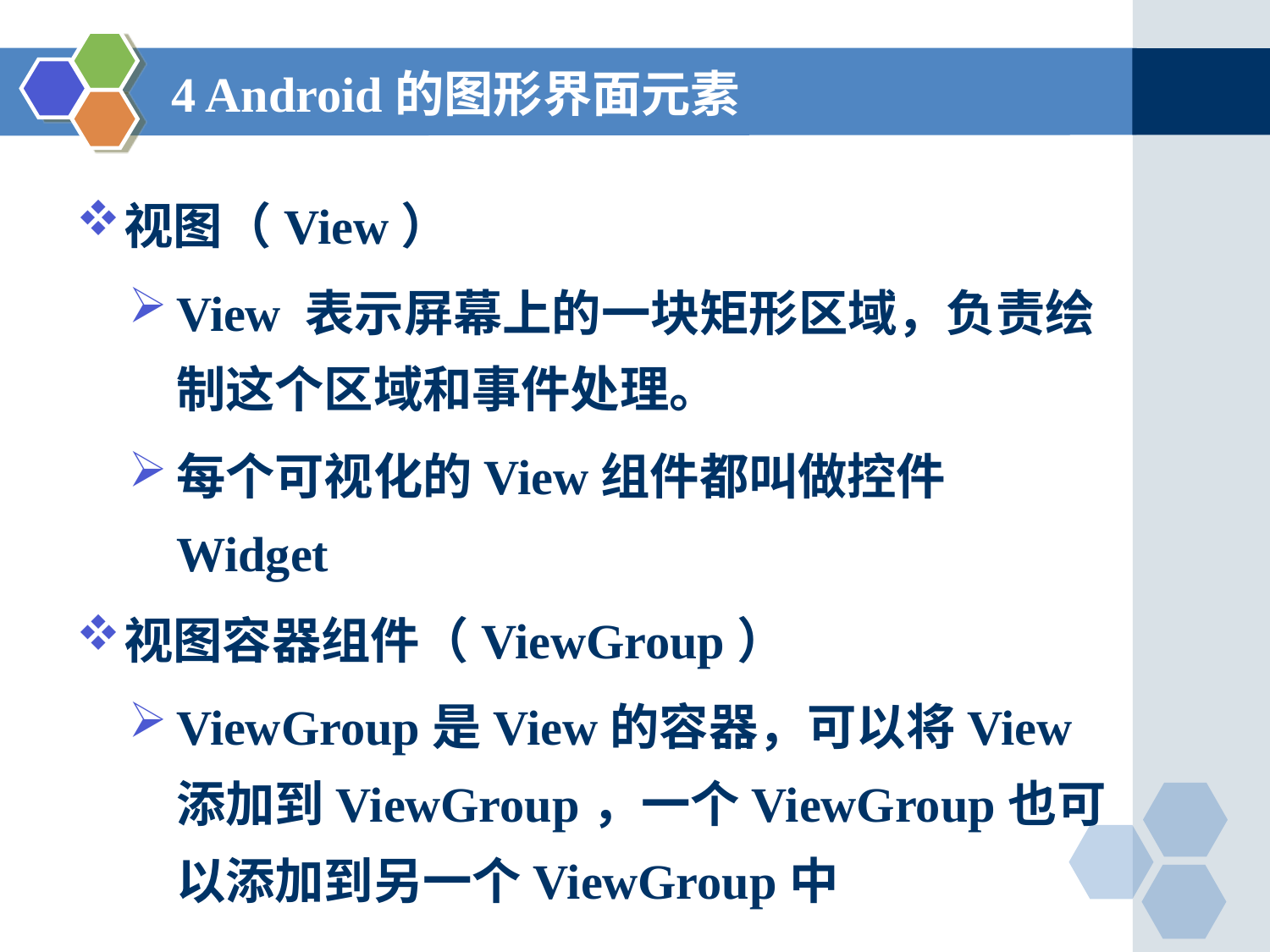

# 4 Android的图形界面元素
视图（View）
View 表示屏幕上的一块矩形区域，负责绘制这个区域和事件处理。
每个可视化的View组件都叫做控件Widget
视图容器组件（ViewGroup）
ViewGroup是View的容器，可以将View添加到ViewGroup，一个ViewGroup也可以添加到另一个ViewGroup中